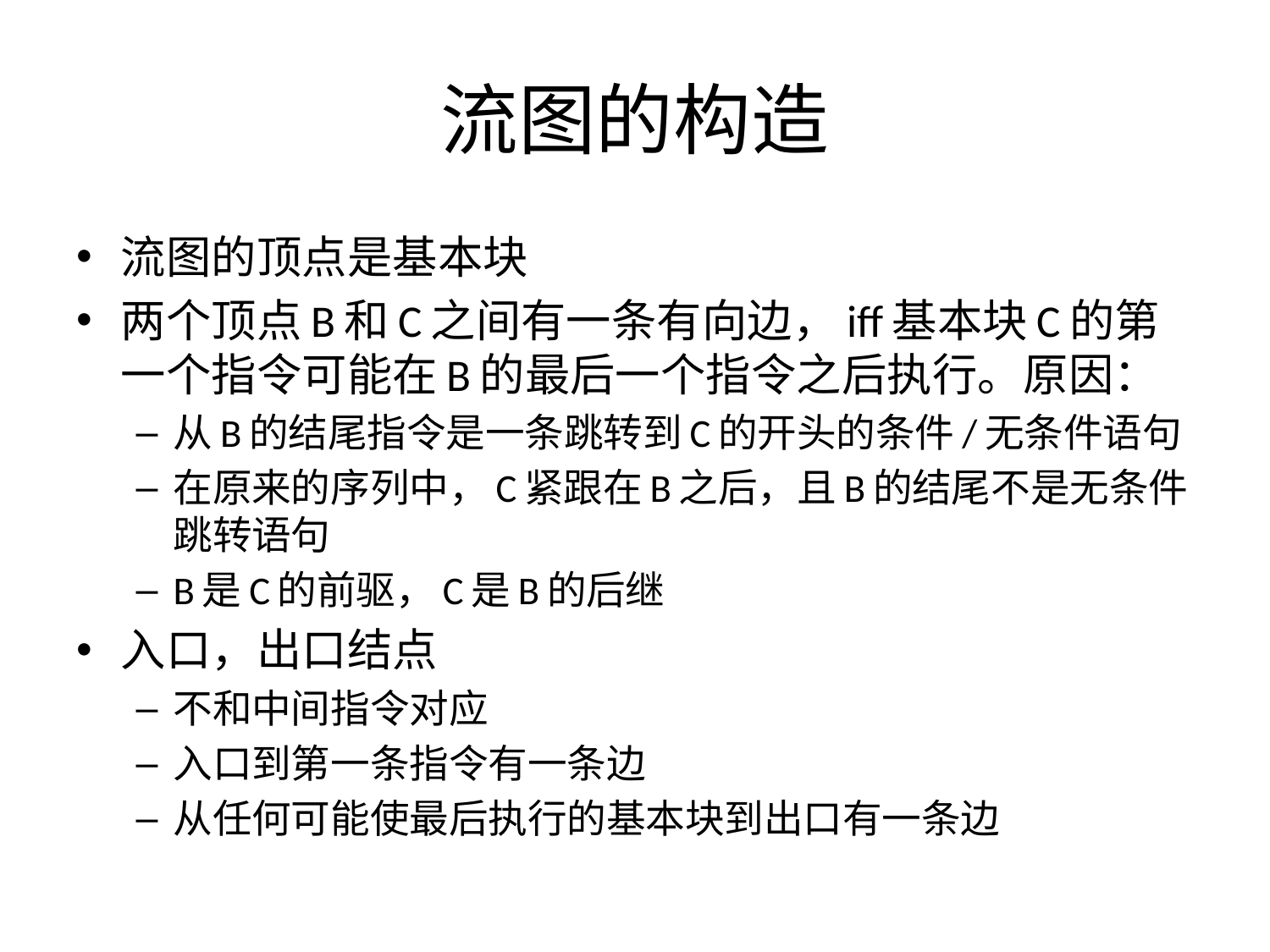

# 流图的构造
流图的顶点是基本块
两个顶点B和C之间有一条有向边，iff基本块C的第一个指令可能在B的最后一个指令之后执行。原因：
从B的结尾指令是一条跳转到C的开头的条件/无条件语句
在原来的序列中，C紧跟在B之后，且B的结尾不是无条件跳转语句
B是C的前驱，C是B的后继
入口，出口结点
不和中间指令对应
入口到第一条指令有一条边
从任何可能使最后执行的基本块到出口有一条边